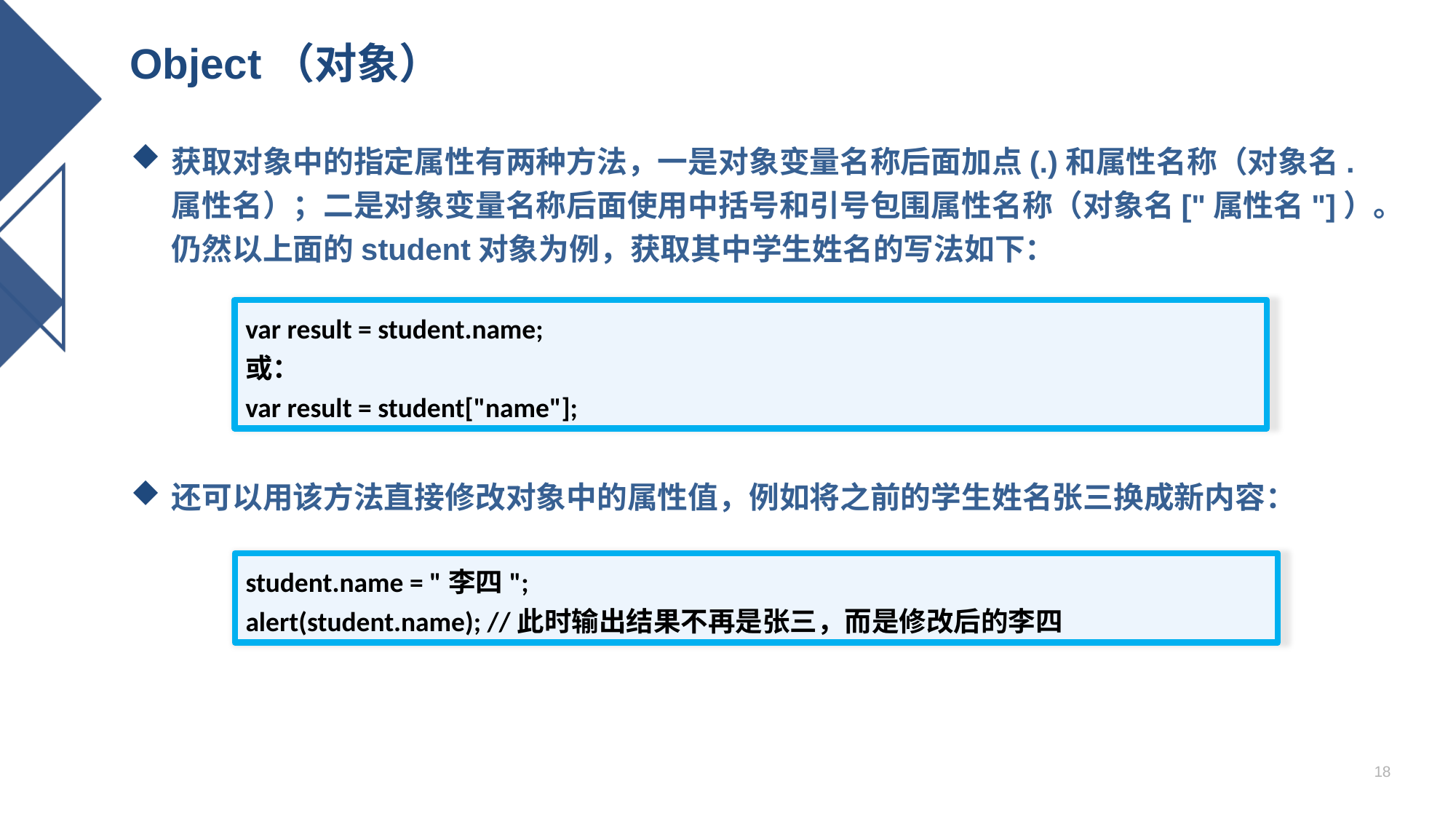

# Object（对象）
获取对象中的指定属性有两种方法，一是对象变量名称后面加点(.)和属性名称（对象名.属性名）；二是对象变量名称后面使用中括号和引号包围属性名称（对象名["属性名"]）。仍然以上面的student对象为例，获取其中学生姓名的写法如下：

还可以用该方法直接修改对象中的属性值，例如将之前的学生姓名张三换成新内容：

var result = student.name;
或：
var result = student["name"];
student.name = "李四";
alert(student.name); //此时输出结果不再是张三，而是修改后的李四
18